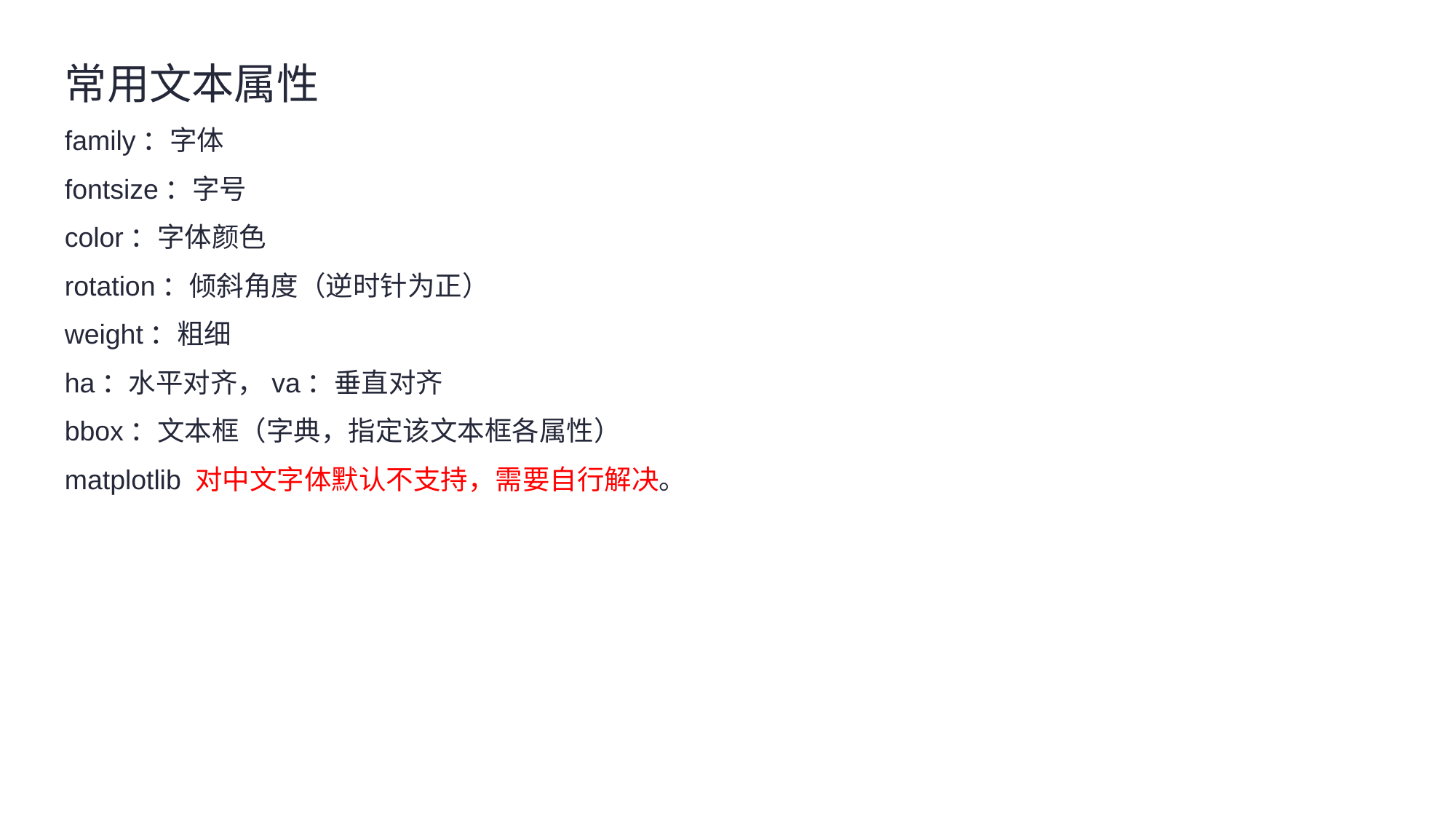

常用文本属性
family：字体
fontsize：字号
color：字体颜色
rotation：倾斜角度（逆时针为正）
weight：粗细
ha：水平对齐，va：垂直对齐
bbox：文本框（字典，指定该文本框各属性）
matplotlib 对中文字体默认不支持，需要自行解决。